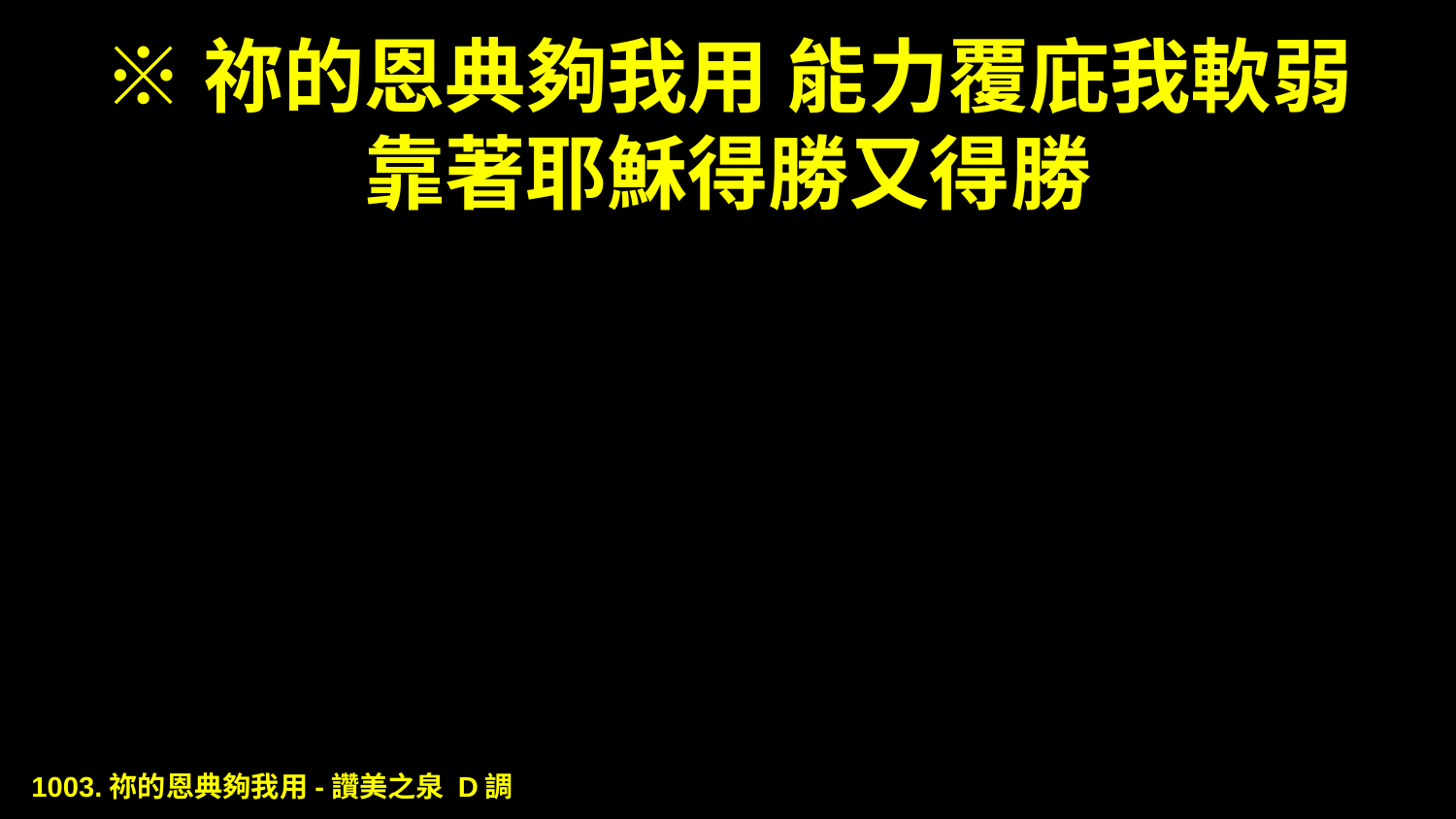

# ※祢的恩典夠我用 能力覆庇我軟弱 靠著耶穌得勝又得勝
1003.祢的恩典夠我用-讚美之泉 D調